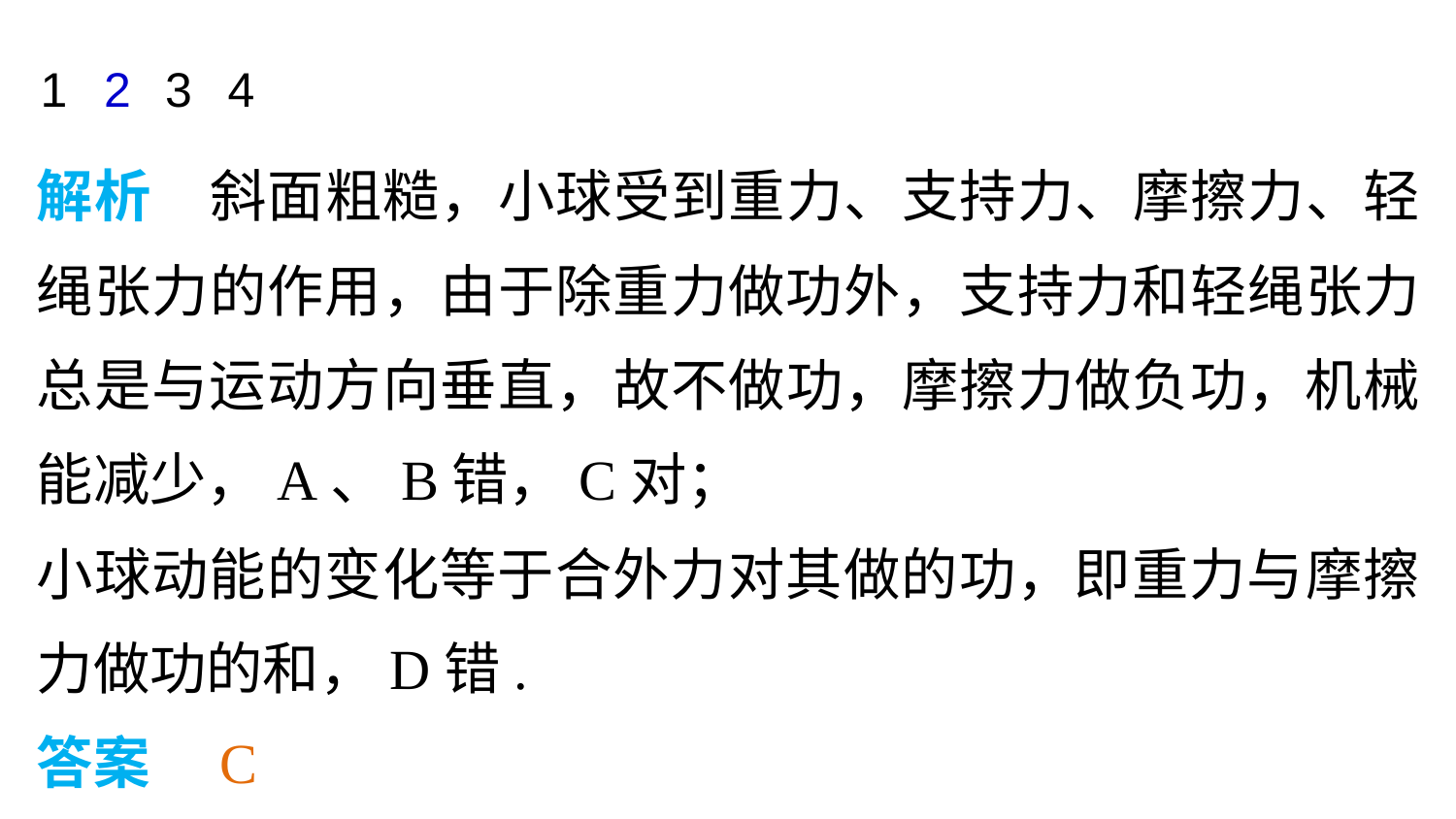

1
2
3
4
解析　斜面粗糙，小球受到重力、支持力、摩擦力、轻绳张力的作用，由于除重力做功外，支持力和轻绳张力总是与运动方向垂直，故不做功，摩擦力做负功，机械能减少，A、B错，C对；
小球动能的变化等于合外力对其做的功，即重力与摩擦力做功的和，D错.
答案　C